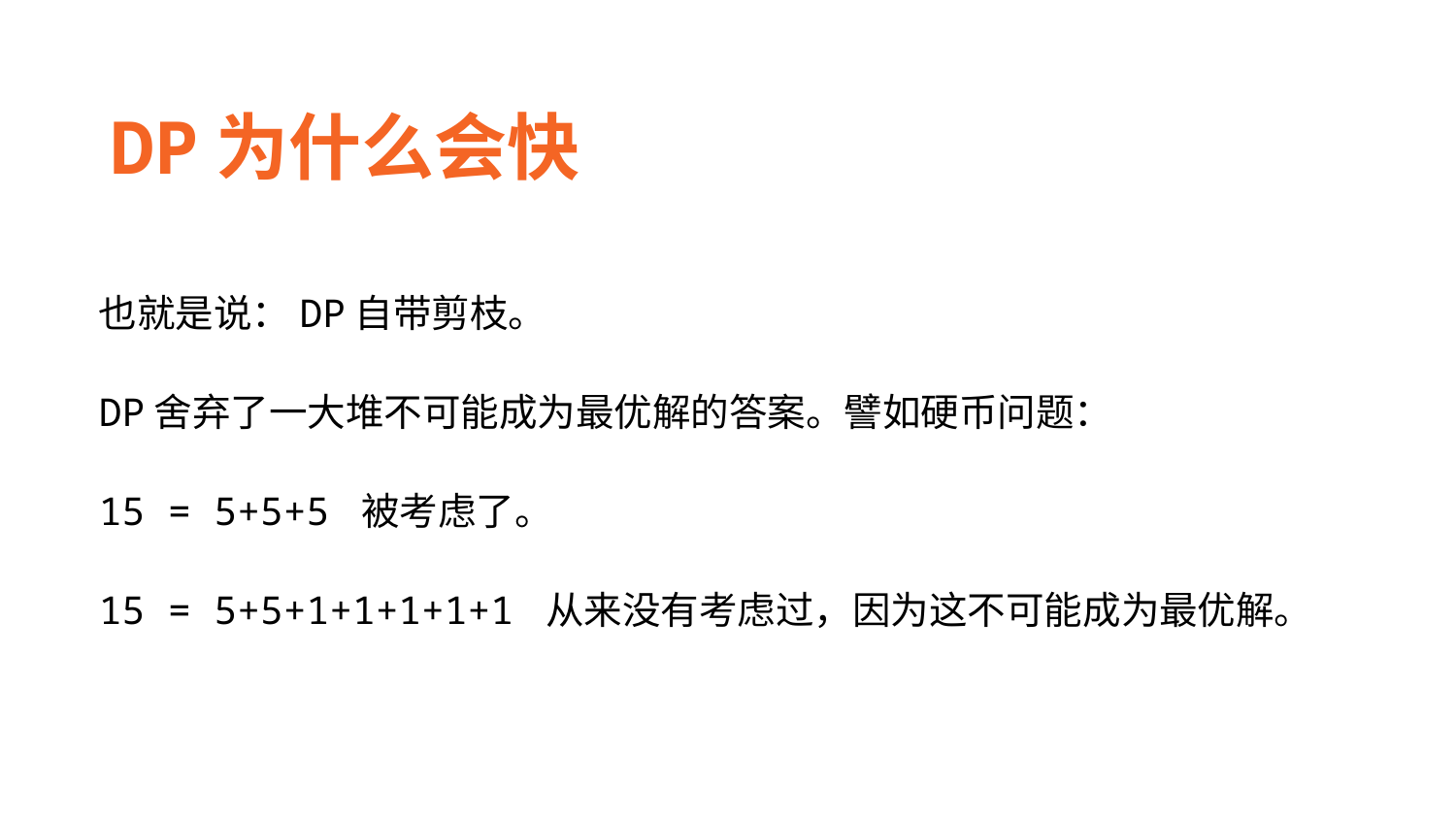

# DP为什么会快
也就是说：DP自带剪枝。
DP舍弃了一大堆不可能成为最优解的答案。譬如硬币问题：
15 = 5+5+5 被考虑了。
15 = 5+5+1+1+1+1+1 从来没有考虑过，因为这不可能成为最优解。